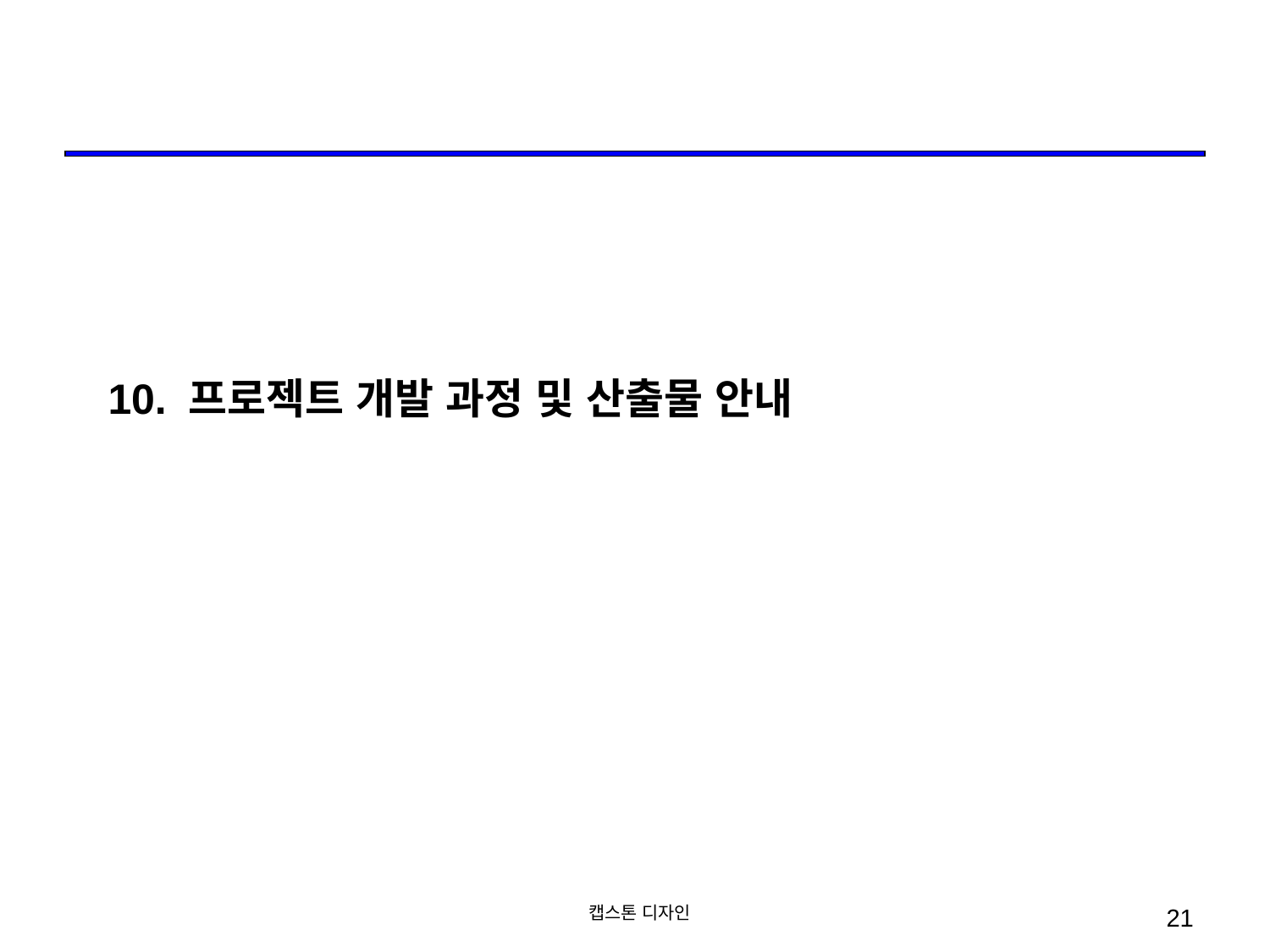

# 10. 프로젝트 개발 과정 및 산출물 안내

 캡스톤 디자인
21